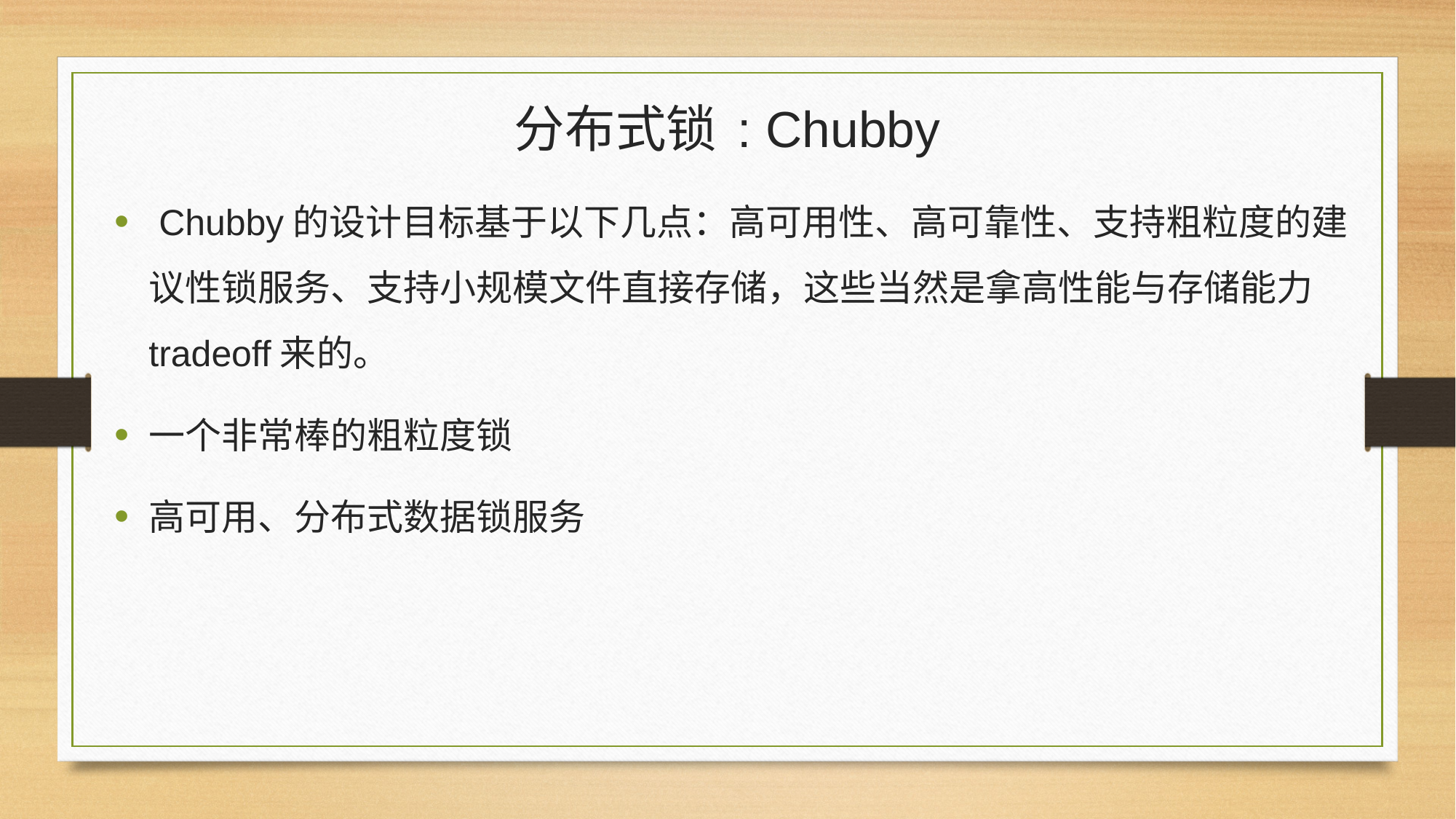

分布式锁 : Chubby
 Chubby的设计目标基于以下几点：高可用性、高可靠性、支持粗粒度的建议性锁服务、支持小规模文件直接存储，这些当然是拿高性能与存储能力tradeoff来的。
一个非常棒的粗粒度锁
高可用、分布式数据锁服务